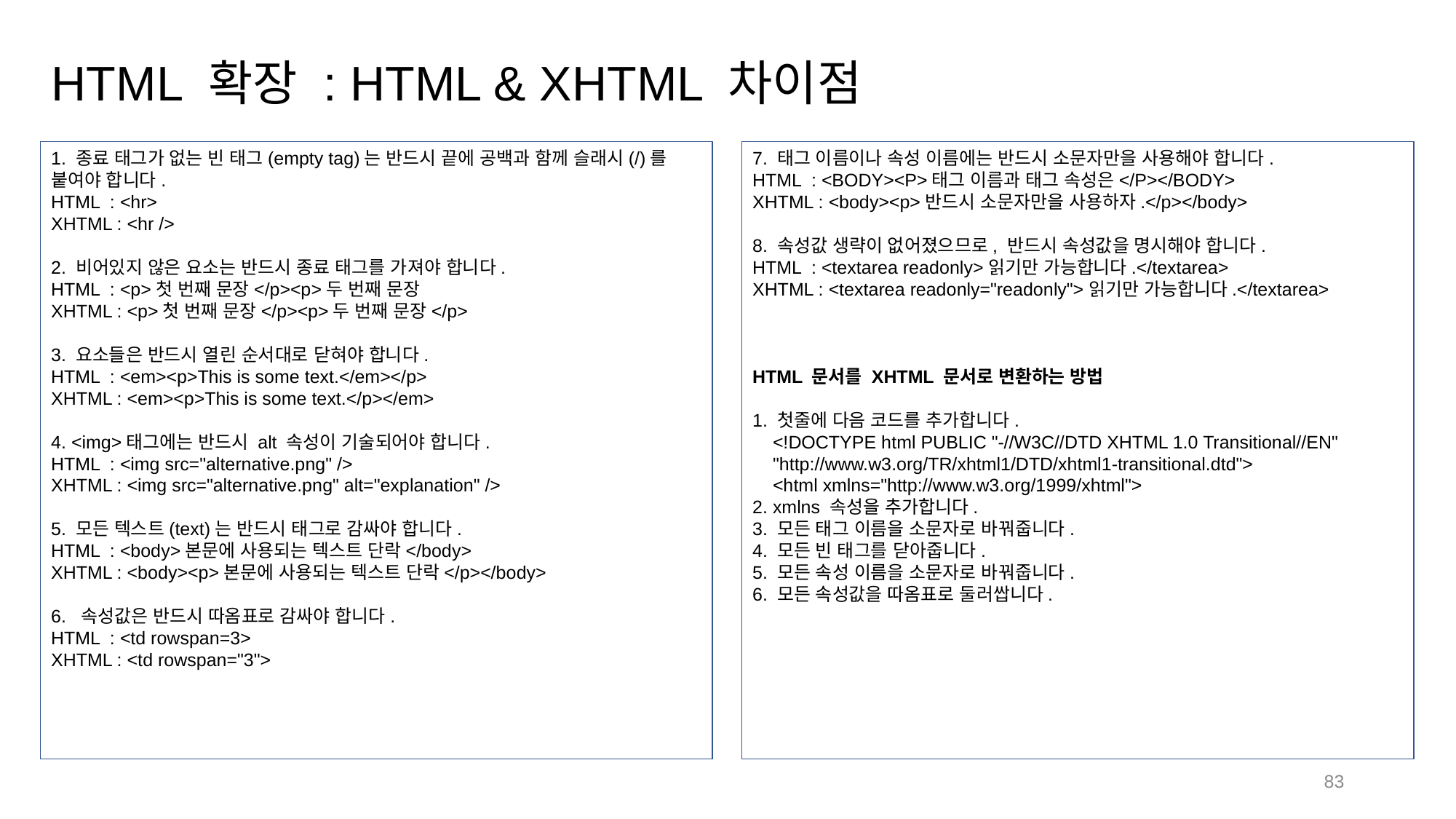

# HTML 확장 : HTML & XHTML 차이점
7. 태그 이름이나 속성 이름에는 반드시 소문자만을 사용해야 합니다.
HTML  : <BODY><P>태그 이름과 태그 속성은</P></BODY>
XHTML : <body><p>반드시 소문자만을 사용하자.</p></body>

8. 속성값 생략이 없어졌으므로, 반드시 속성값을 명시해야 합니다.
HTML  : <textarea readonly>읽기만 가능합니다.</textarea>
XHTML : <textarea readonly="readonly">읽기만 가능합니다.</textarea>

HTML 문서를 XHTML 문서로 변환하는 방법

1. 첫줄에 다음 코드를 추가합니다.
    <!DOCTYPE html PUBLIC "-//W3C//DTD XHTML 1.0 Transitional//EN"
    "http://www.w3.org/TR/xhtml1/DTD/xhtml1-transitional.dtd">
    <html xmlns="http://www.w3.org/1999/xhtml">
2. xmlns 속성을 추가합니다.
3. 모든 태그 이름을 소문자로 바꿔줍니다.
4. 모든 빈 태그를 닫아줍니다.
5. 모든 속성 이름을 소문자로 바꿔줍니다.
6. 모든 속성값을 따옴표로 둘러쌉니다.

1. 종료 태그가 없는 빈 태그(empty tag)는 반드시 끝에 공백과 함께 슬래시(/)를 붙여야 합니다.
HTML  : <hr>
XHTML : <hr />

2. 비어있지 않은 요소는 반드시 종료 태그를 가져야 합니다.
HTML  : <p>첫 번째 문장</p><p>두 번째 문장
XHTML : <p>첫 번째 문장</p><p>두 번째 문장</p>
3. 요소들은 반드시 열린 순서대로 닫혀야 합니다.
HTML  : <em><p>This is some text.</em></p>
XHTML : <em><p>This is some text.</p></em>

4. <img>태그에는 반드시 alt 속성이 기술되어야 합니다.
HTML  : <img src="alternative.png" />
XHTML : <img src="alternative.png" alt="explanation" />

5. 모든 텍스트(text)는 반드시 태그로 감싸야 합니다.
HTML  : <body>본문에 사용되는 텍스트 단락</body>
XHTML : <body><p>본문에 사용되는 텍스트 단락</p></body>

6.  속성값은 반드시 따옴표로 감싸야 합니다.
HTML  : <td rowspan=3>
XHTML : <td rowspan="3">

83